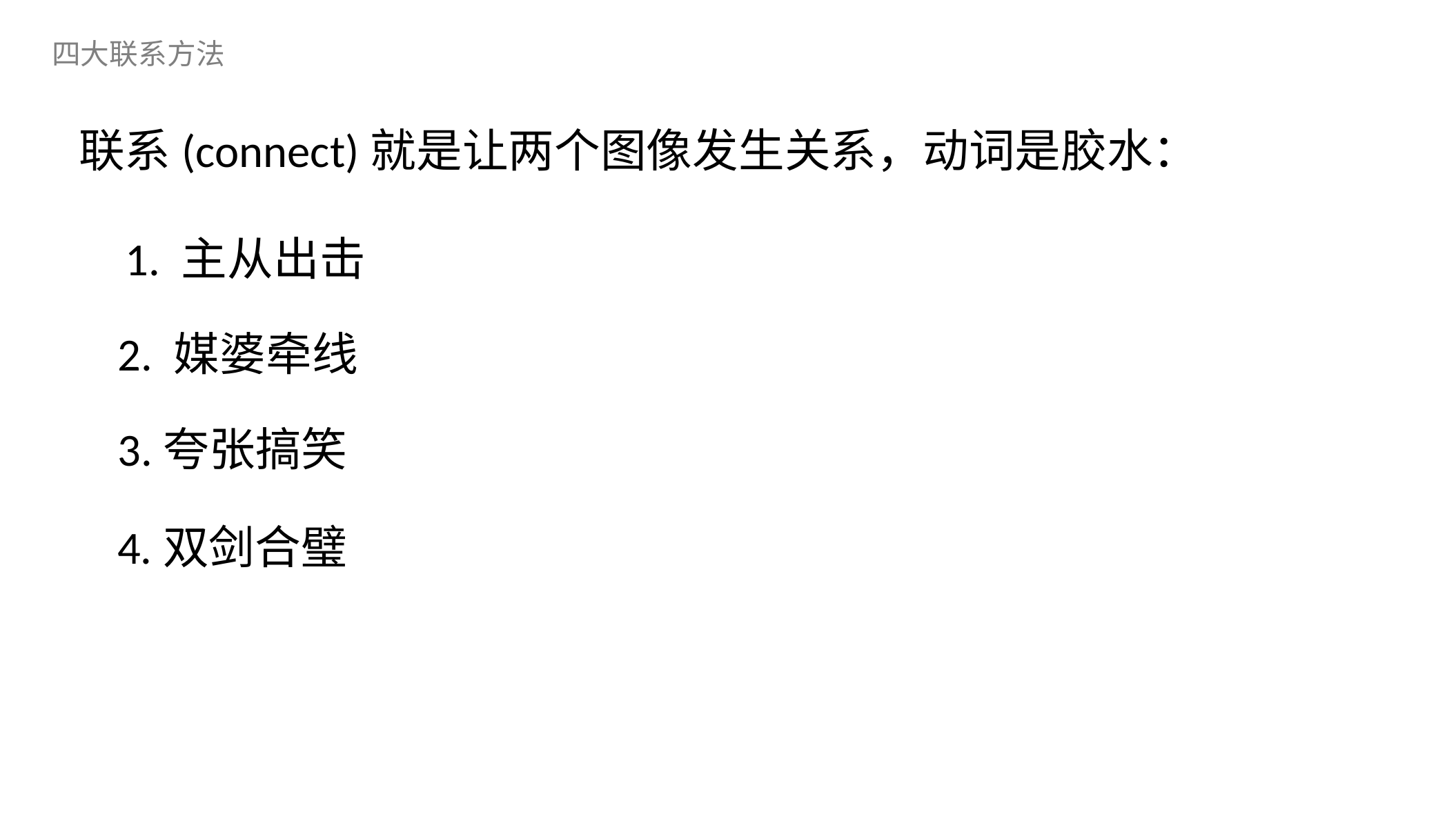

四大联系方法
联系(connect)就是让两个图像发生关系，动词是胶水：
1. 主从出击
2. 媒婆牵线
3.夸张搞笑
4.双剑合璧